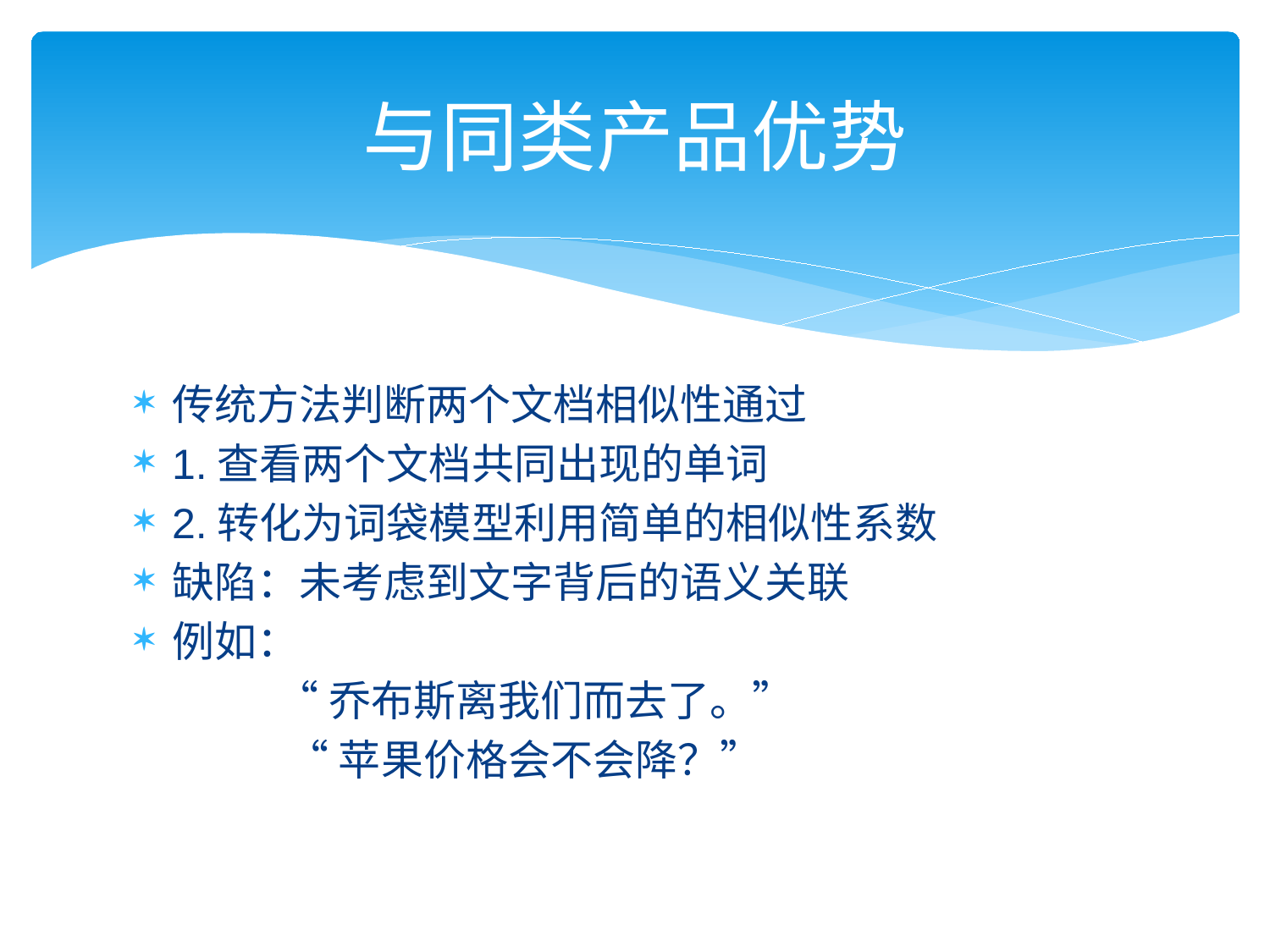

# 与同类产品优势
传统方法判断两个文档相似性通过
1.查看两个文档共同出现的单词
2.转化为词袋模型利用简单的相似性系数
缺陷：未考虑到文字背后的语义关联
例如：
               “乔布斯离我们而去了。”
                “苹果价格会不会降？”